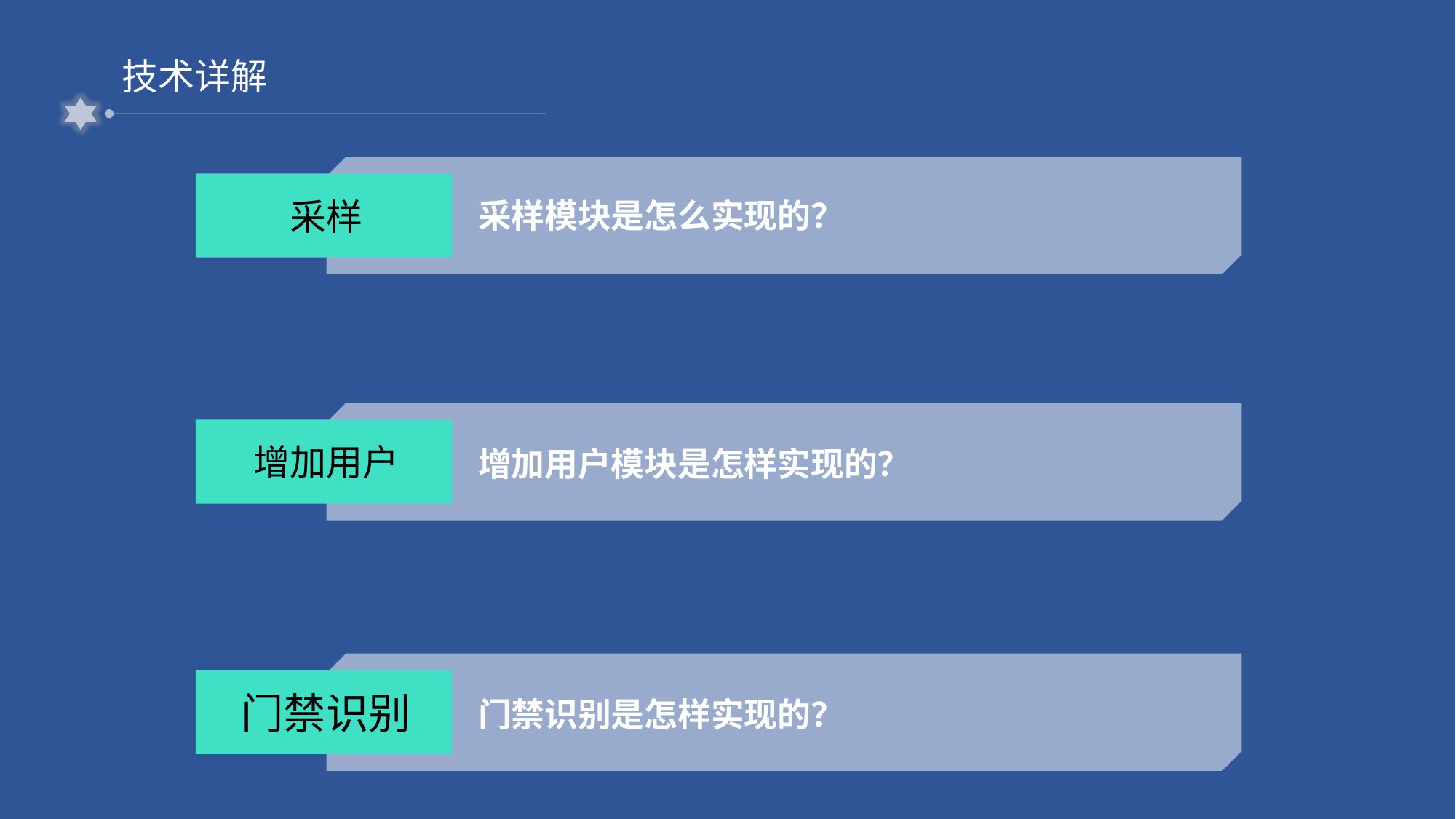

技术详解

采样模块是怎么实现的？
采样

增加用户模块是怎样实现的？
增加用户

门禁识别是怎样实现的？
门禁识别